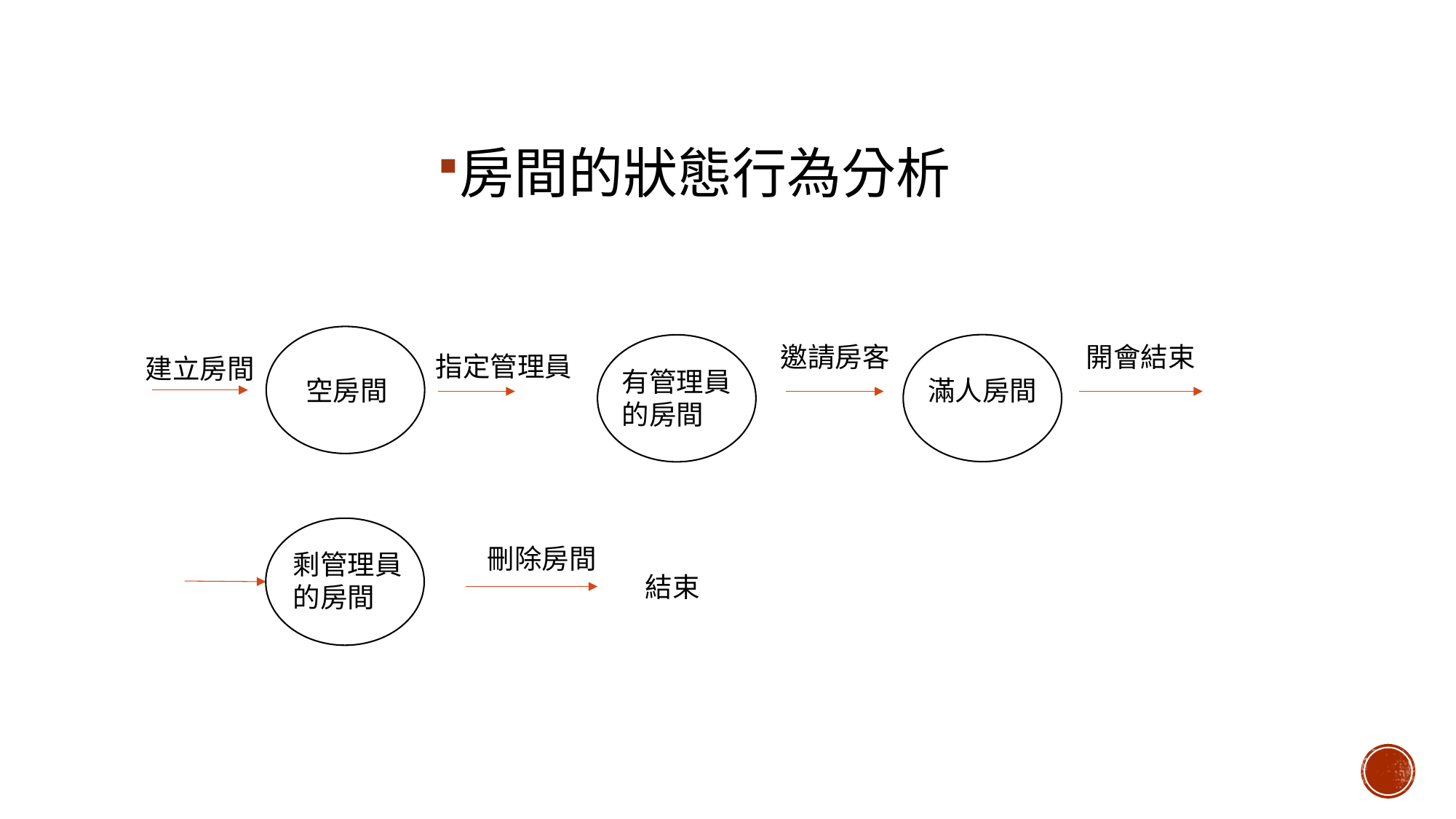

房間的狀態行為分析

邀請房客

開會結束

指定管理員
建立房間
有管理員
的房間
空房間
滿人房間

刪除房間
剩管理員
的房間
結束